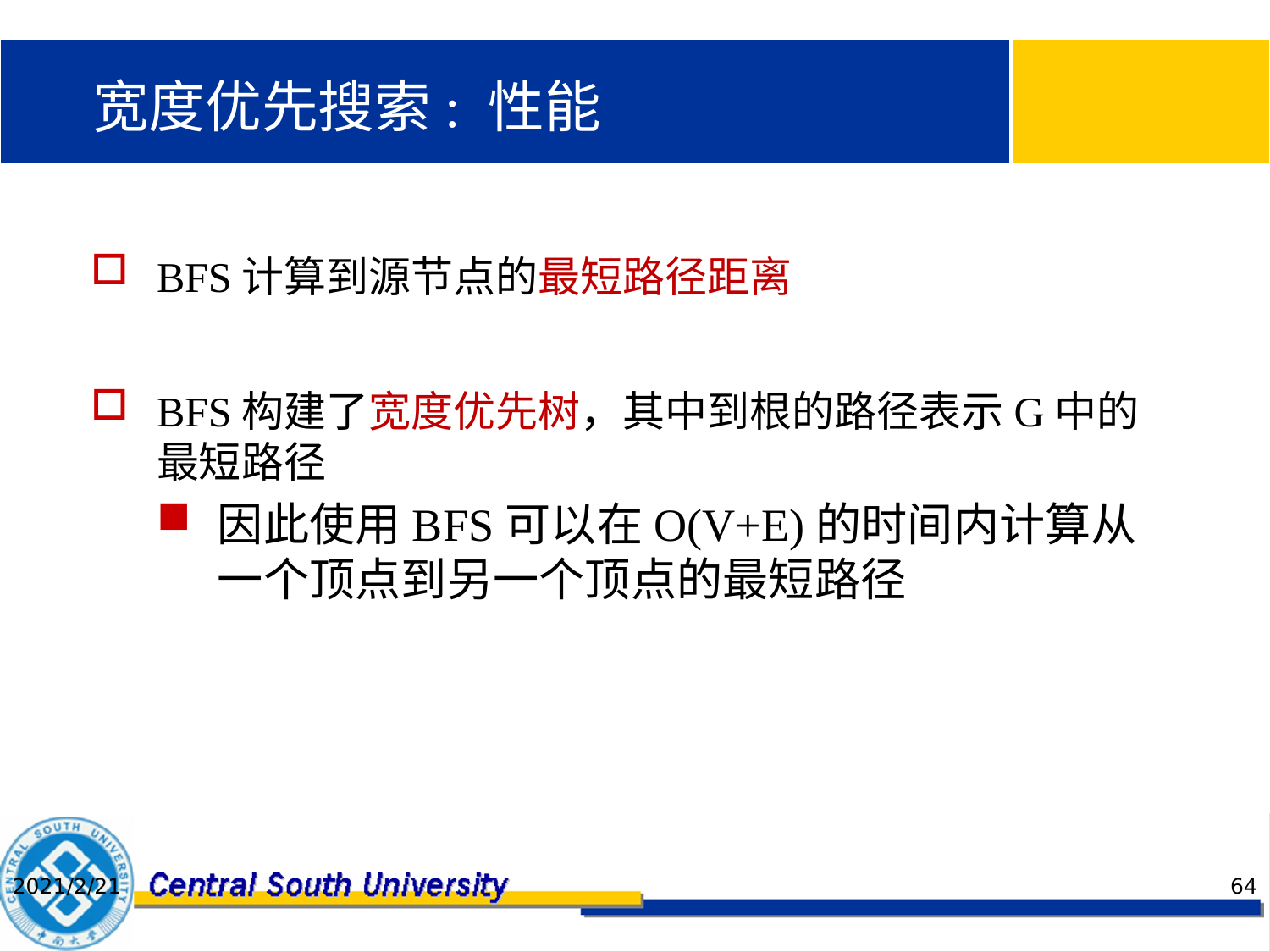

# 宽度优先搜索: 性能
BFS计算到源节点的最短路径距离

BFS构建了宽度优先树，其中到根的路径表示G中的最短路径
因此使用BFS可以在O(V+E)的时间内计算从一个顶点到另一个顶点的最短路径
2021/2/21
64